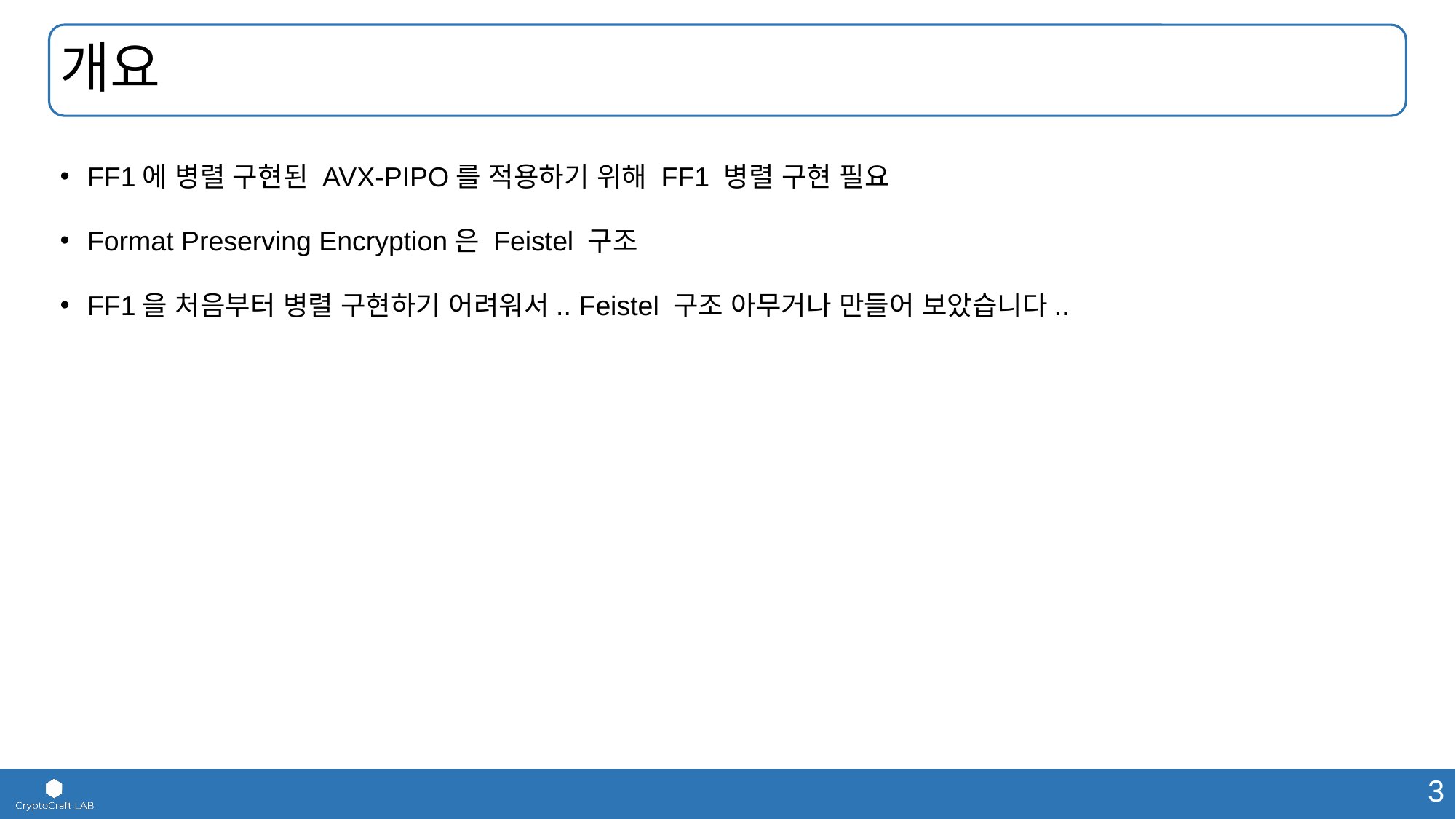

# 개요
FF1에 병렬 구현된 AVX-PIPO를 적용하기 위해 FF1 병렬 구현 필요
Format Preserving Encryption은 Feistel 구조
FF1을 처음부터 병렬 구현하기 어려워서.. Feistel 구조 아무거나 만들어 보았습니다..